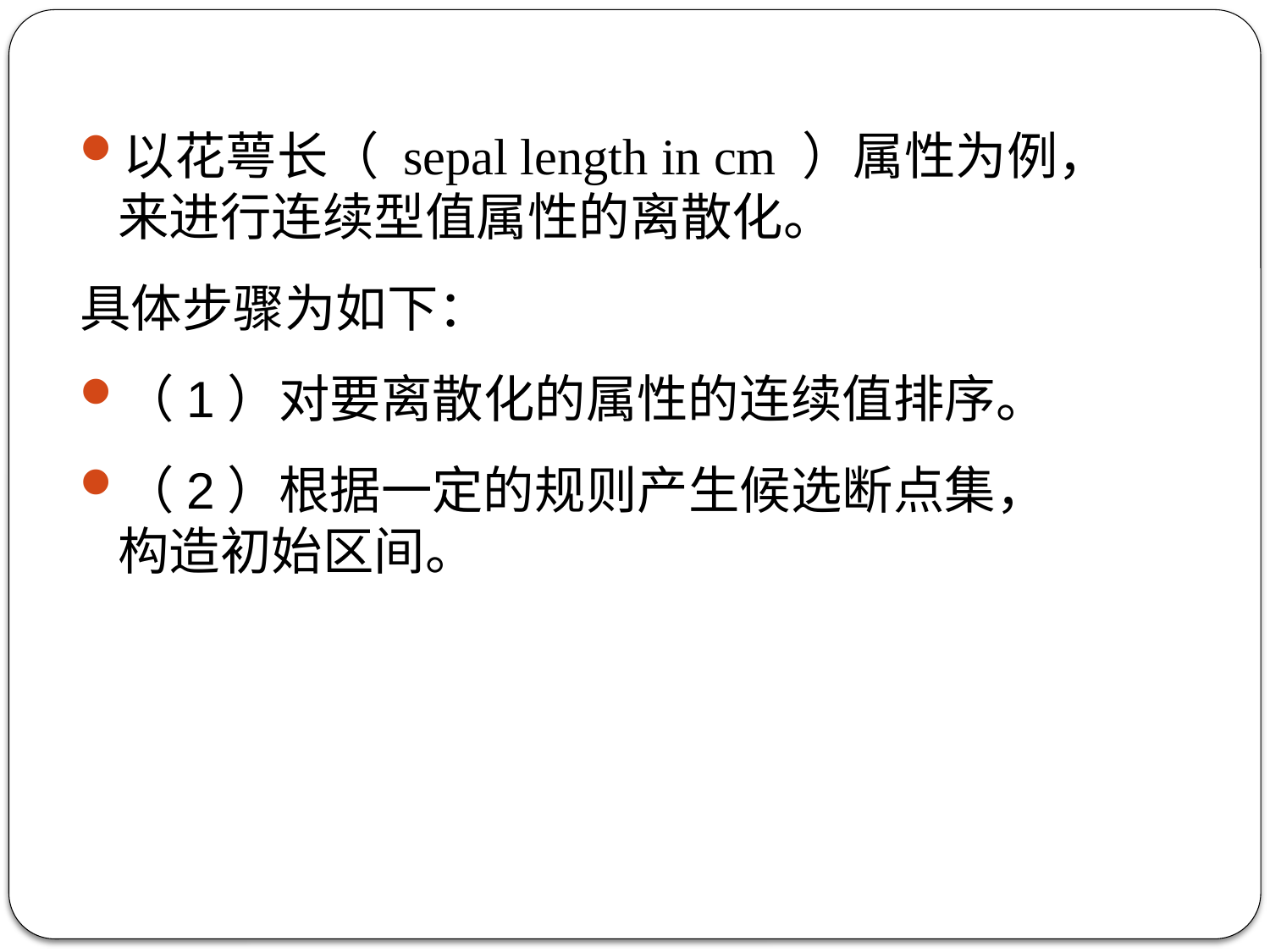

以花萼长（ sepal length in cm ）属性为例，来进行连续型值属性的离散化。
具体步骤为如下：
（1）对要离散化的属性的连续值排序。
（2）根据一定的规则产生候选断点集，构造初始区间。

122